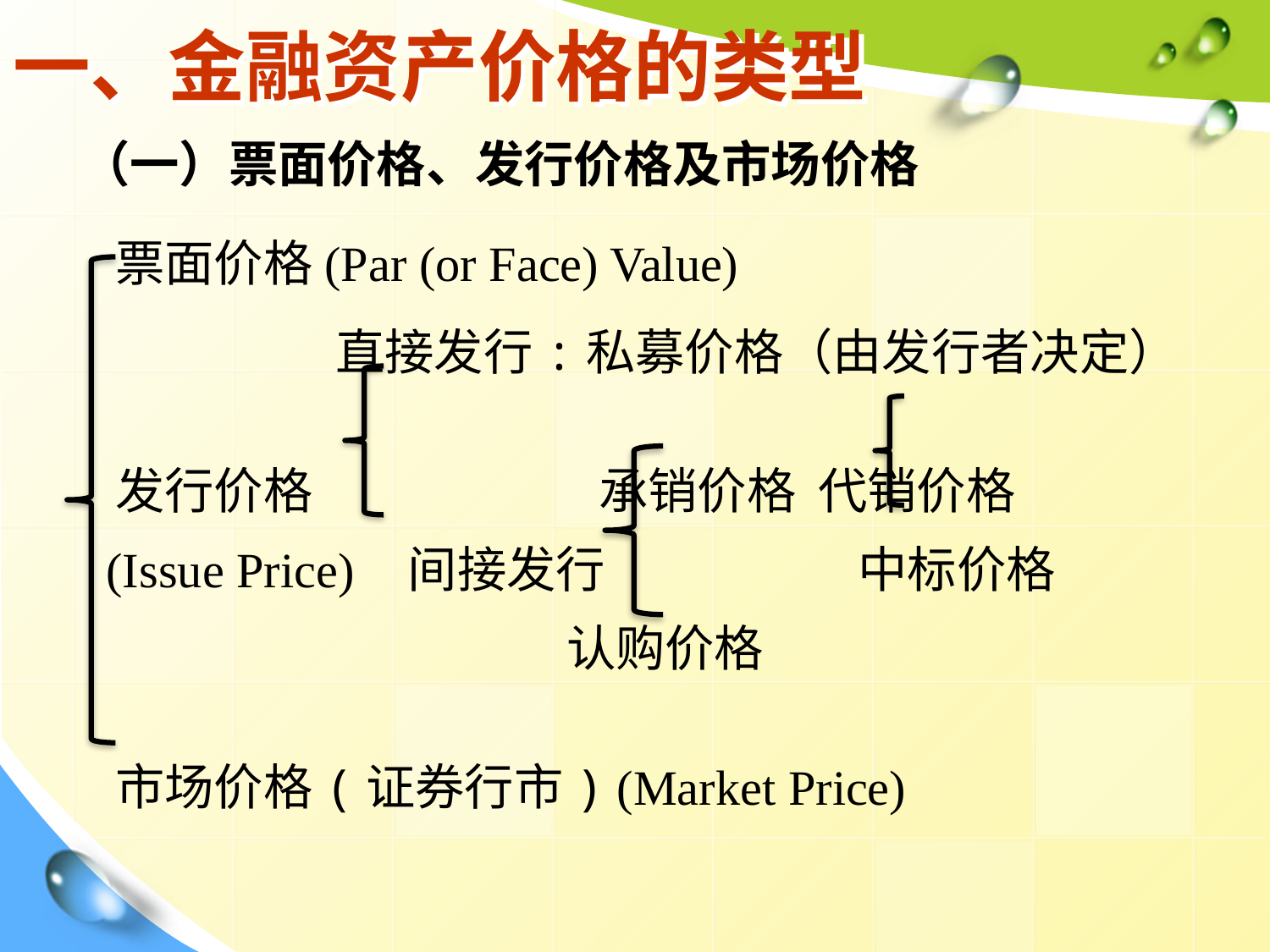

# 一、金融资产价格的类型
 （一）票面价格、发行价格及市场价格
      票面价格(Par (or Face) Value)
                          直接发行:私募价格（由发行者决定）
      发行价格                          承销价格  代销价格
     (Issue Price)   间接发行                       中标价格
                                               认购价格

      市场价格(证券行市) (Market Price)